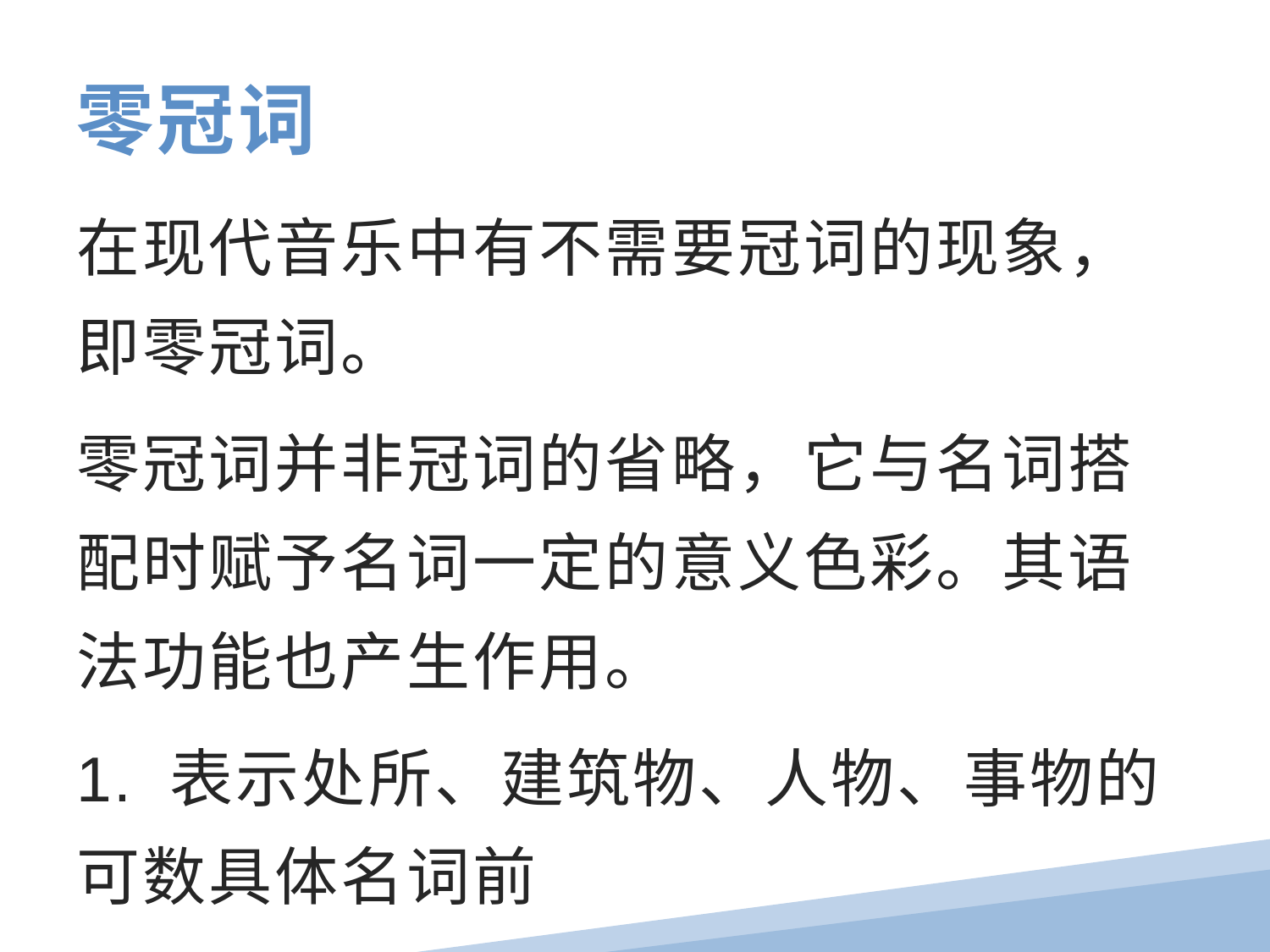

零冠词
在现代音乐中有不需要冠词的现象，即零冠词。
零冠词并非冠词的省略，它与名词搭配时赋予名词一定的意义色彩。其语法功能也产生作用。
1. 表示处所、建筑物、人物、事物的可数具体名词前